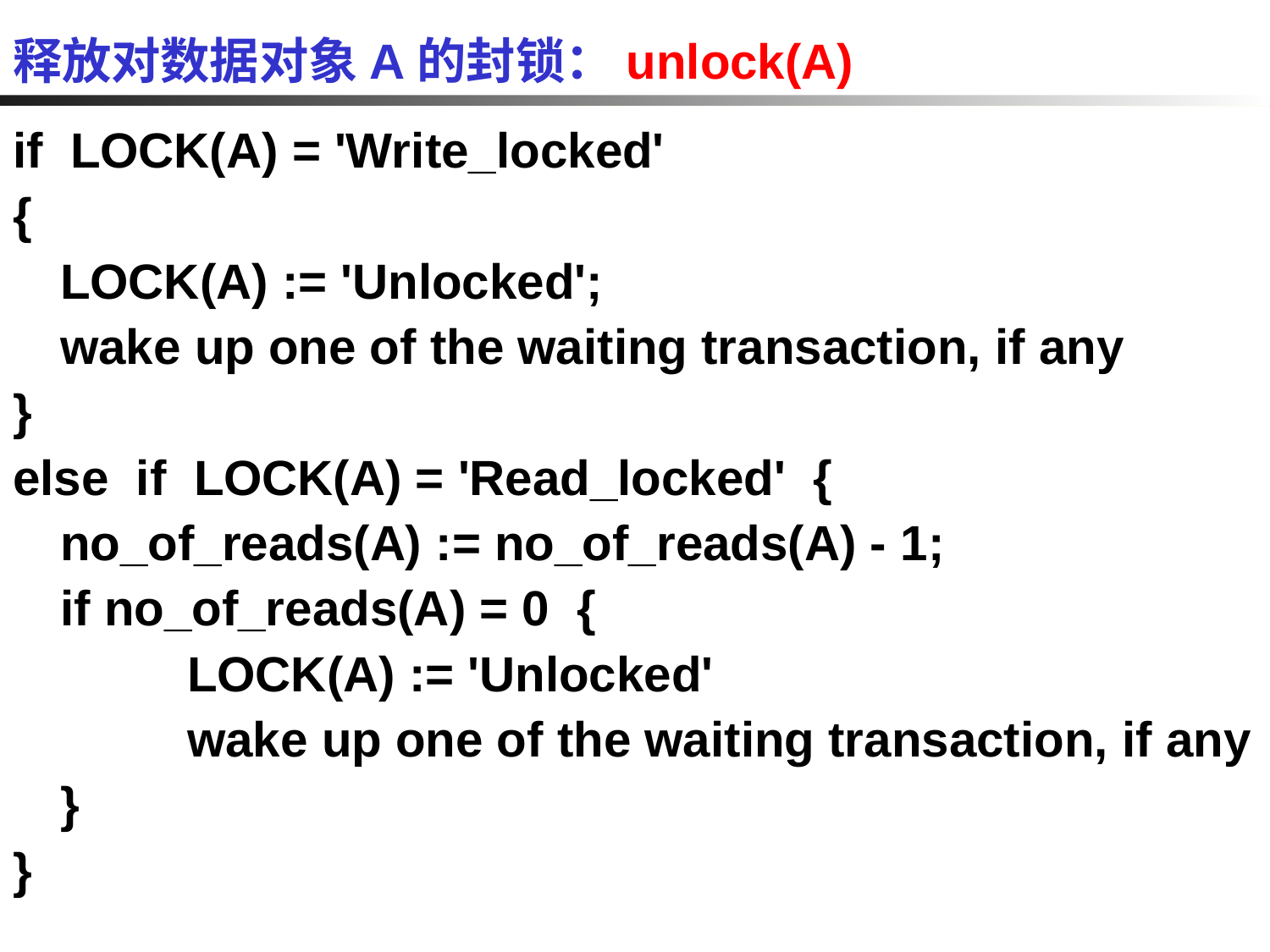

# 释放对数据对象A的封锁：unlock(A)
if  LOCK(A) = 'Write_locked'
{
	LOCK(A) := 'Unlocked';
	wake up one of the waiting transaction, if any
}
else  if  LOCK(A) = 'Read_locked'  {
	no_of_reads(A) := no_of_reads(A) - 1;
	if no_of_reads(A) = 0  {
		LOCK(A) := 'Unlocked'
		wake up one of the waiting transaction, if any
	}
}
115